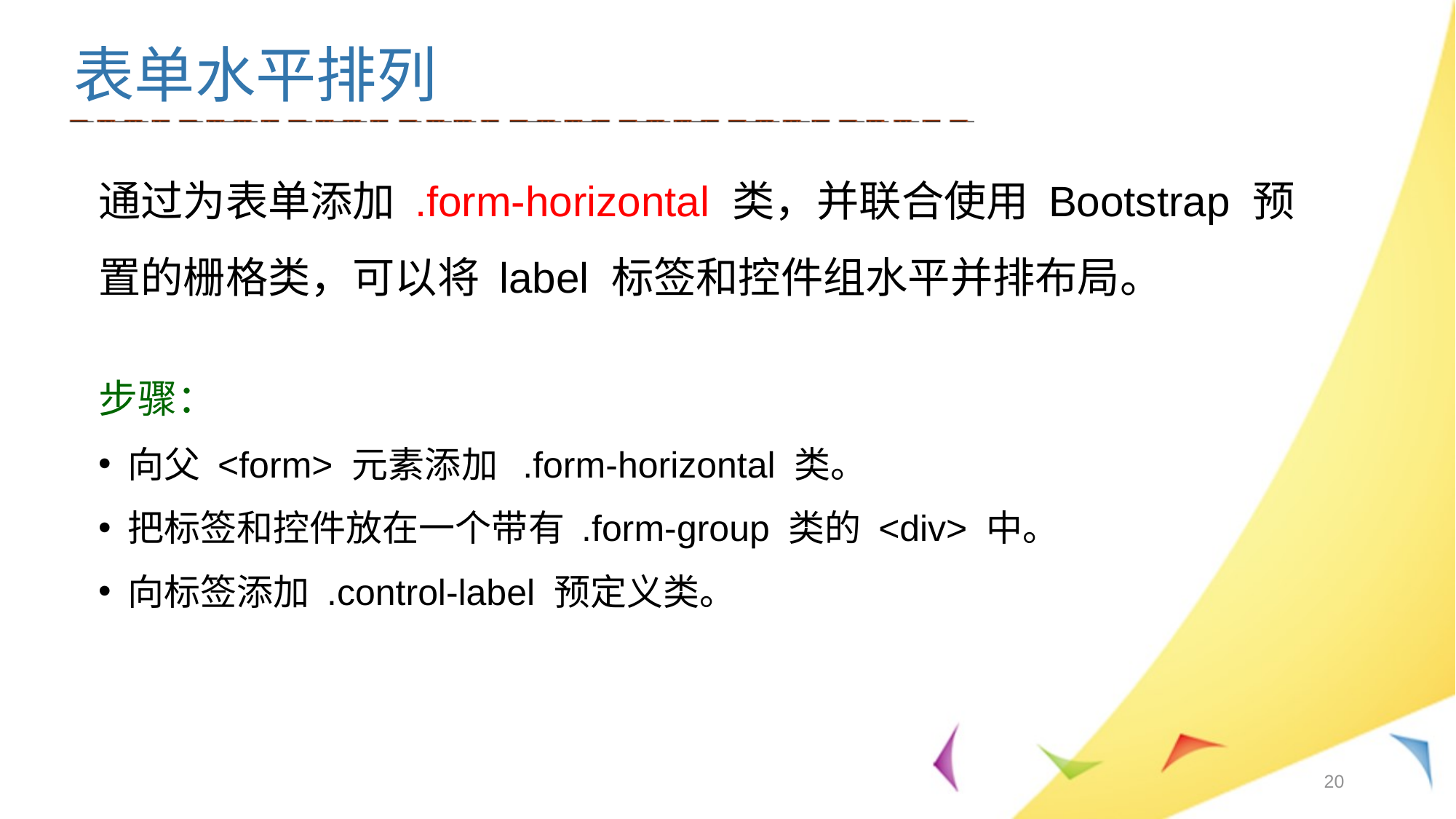

表单水平排列
通过为表单添加 .form-horizontal 类，并联合使用 Bootstrap 预置的栅格类，可以将 label 标签和控件组水平并排布局。
步骤：
 向父 <form> 元素添加  .form-horizontal 类。
 把标签和控件放在一个带有 .form-group 类的 <div> 中。
 向标签添加 .control-label 预定义类。
20